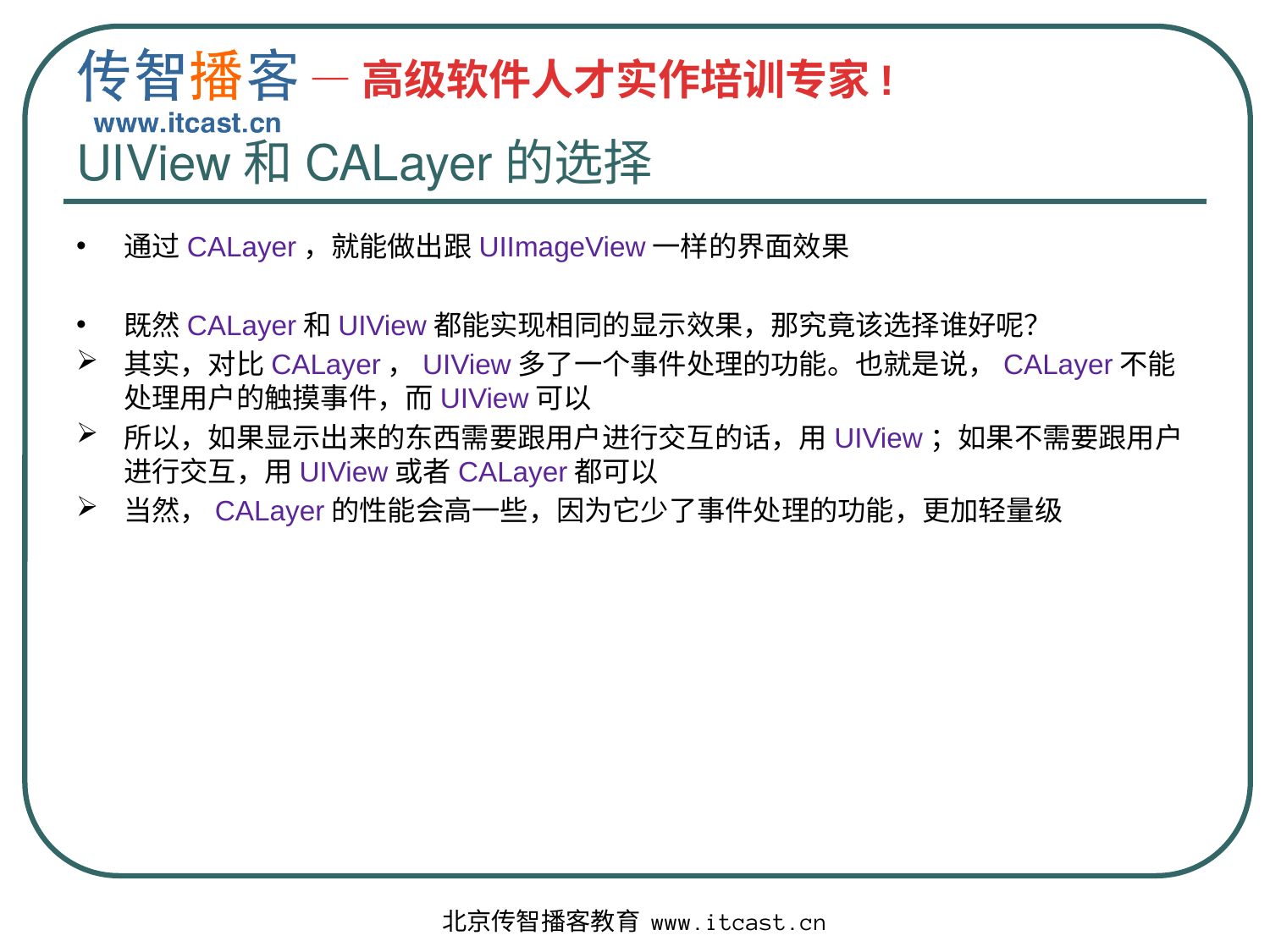

# UIView和CALayer的选择
通过CALayer，就能做出跟UIImageView一样的界面效果

既然CALayer和UIView都能实现相同的显示效果，那究竟该选择谁好呢？
其实，对比CALayer，UIView多了一个事件处理的功能。也就是说，CALayer不能处理用户的触摸事件，而UIView可以
所以，如果显示出来的东西需要跟用户进行交互的话，用UIView；如果不需要跟用户进行交互，用UIView或者CALayer都可以
当然，CALayer的性能会高一些，因为它少了事件处理的功能，更加轻量级